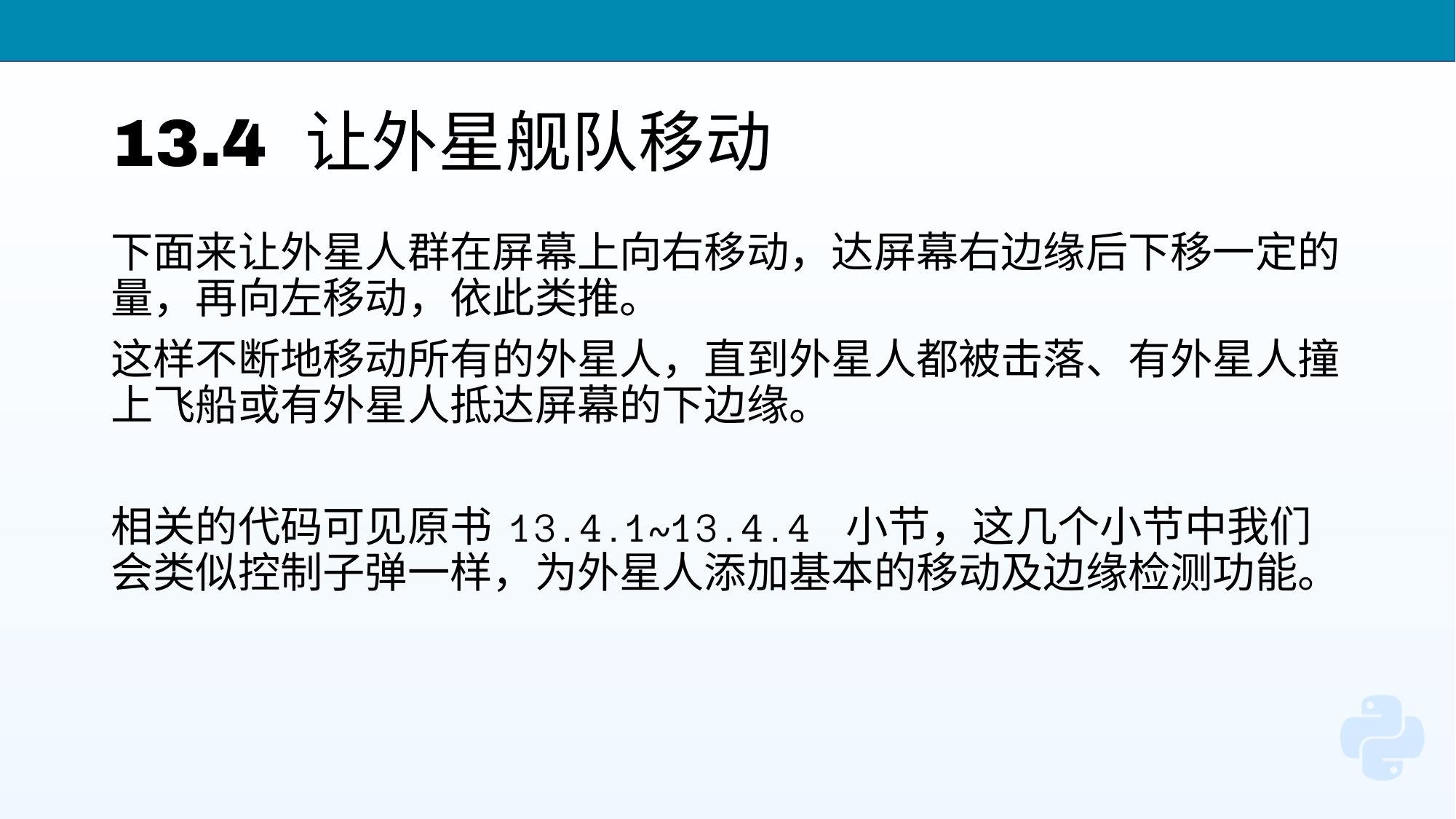

# 13.4 让外星舰队移动
下面来让外星人群在屏幕上向右移动，达屏幕右边缘后下移一定的量，再向左移动，依此类推。
这样不断地移动所有的外星人，直到外星人都被击落、有外星人撞上飞船或有外星人抵达屏幕的下边缘。

相关的代码可见原书 13.4.1~13.4.4 小节，这几个小节中我们会类似控制子弹一样，为外星人添加基本的移动及边缘检测功能。